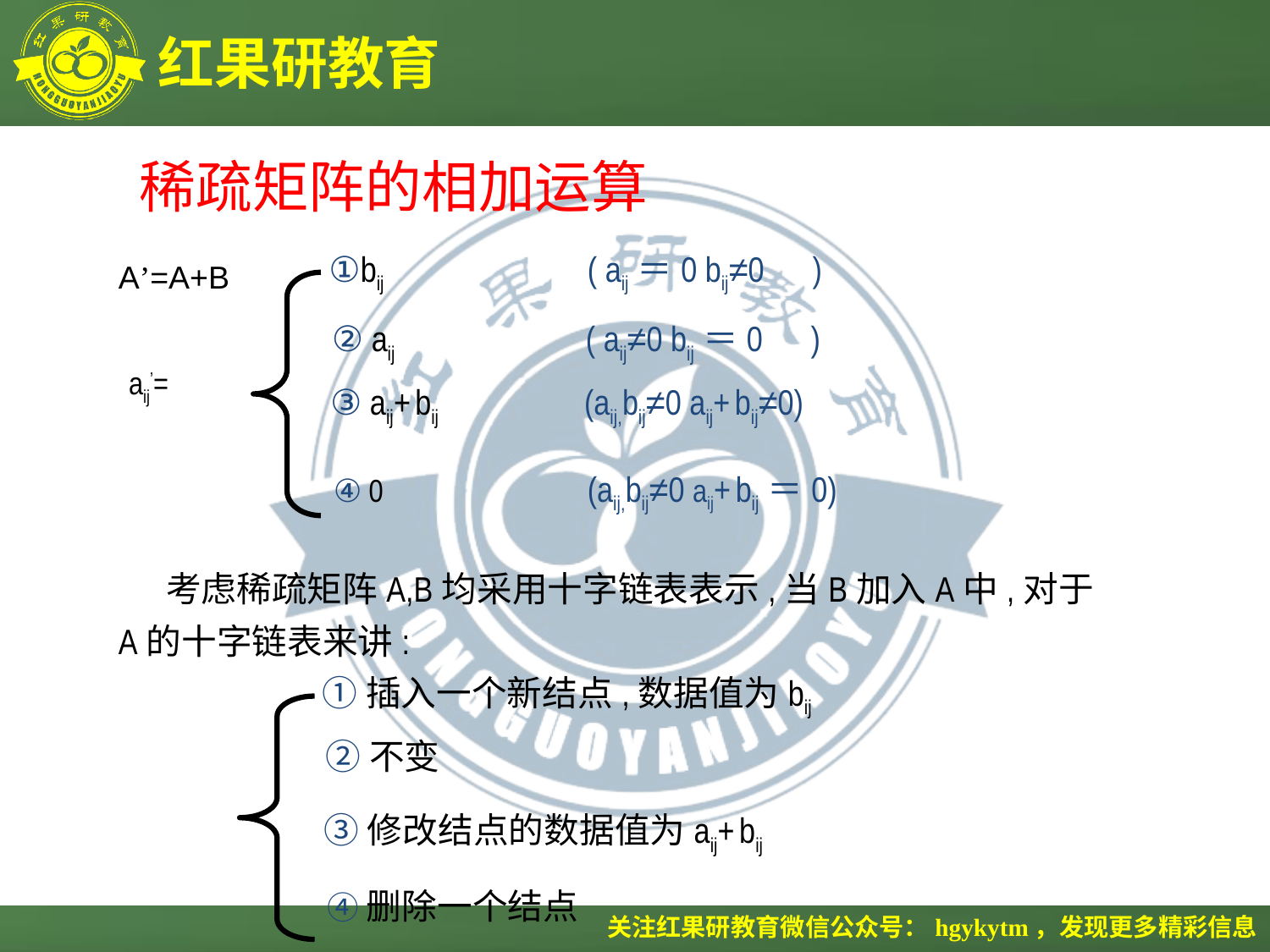

稀疏矩阵的相加运算
①bij       		 ( aij＝0 bij≠0      )

② aij      		( aij≠0 bij＝0      )
aij’=
③ aij+ bij	 	(aij,bij≠0 aij+ bij≠0)
④ 0            	(aij,bij≠0 aij+ bij＝0)
A’=A+B
     考虑稀疏矩阵A,B均采用十字链表表示,当B加入A中,对于A的十字链表来讲:
①插入一个新结点,数据值为bij

②不变
③修改结点的数据值为aij+ bij
④删除一个结点